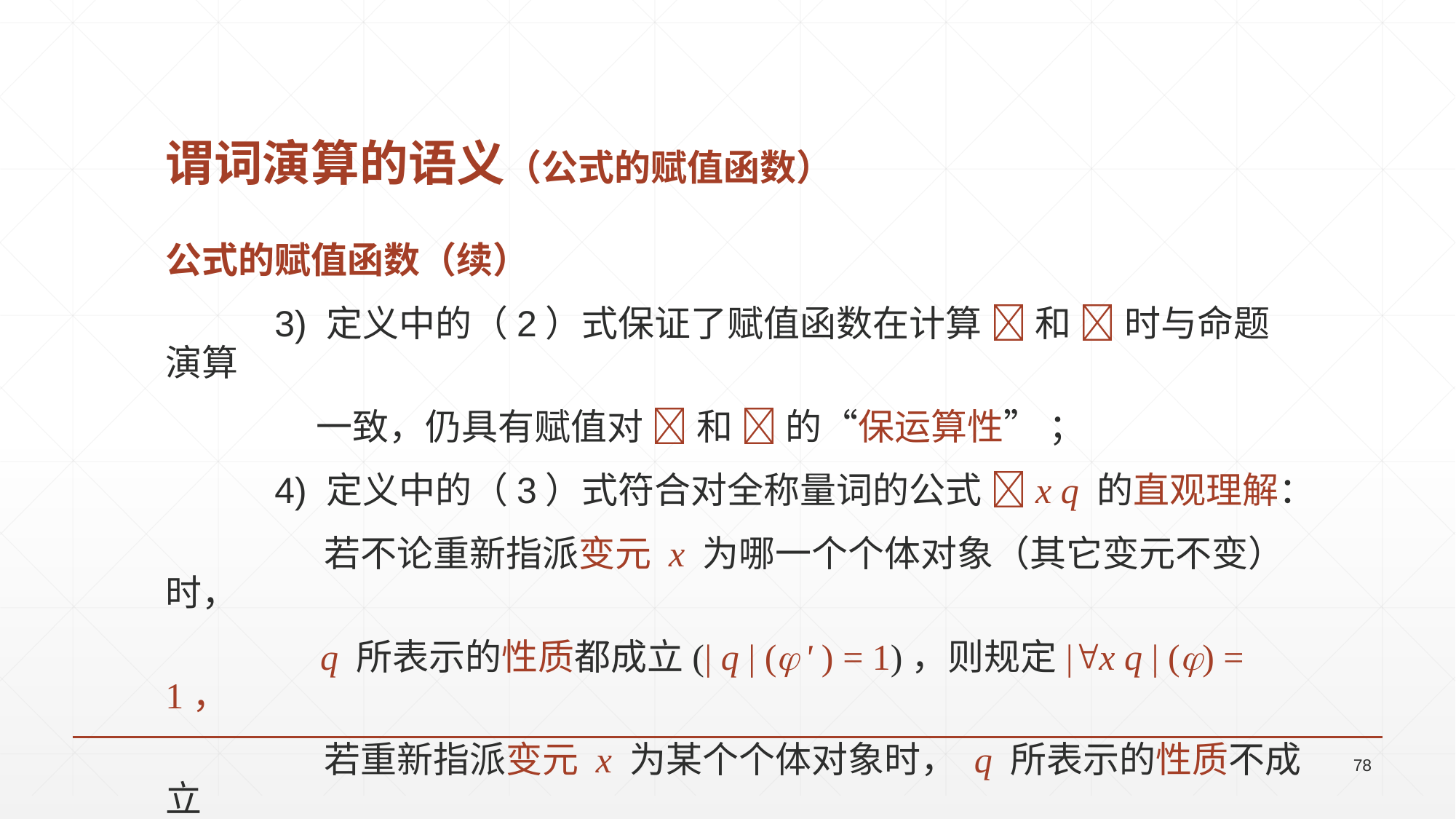

# 谓词演算的语义（公式的赋值函数）
公式的赋值函数（续）
	3) 定义中的（2）式保证了赋值函数在计算 ¬ 和 → 时与命题演算
	    一致，仍具有赋值对 ¬ 和 → 的“保运算性” ；
	4) 定义中的（3）式符合对全称量词的公式 ∀x q 的直观理解：
	     若不论重新指派变元 x 为哪一个个体对象（其它变元不变）时，
	     q 所表示的性质都成立(| q | (ϕ ʹ ) = 1)，则规定|∀x q | (ϕ) = 1，
	     若重新指派变元 x 为某个个体对象时， q 所表示的性质不成立
	     (| q | (ϕ ʹ ) = 0)，则规定|∀x q | (ϕ) = 0 .
78